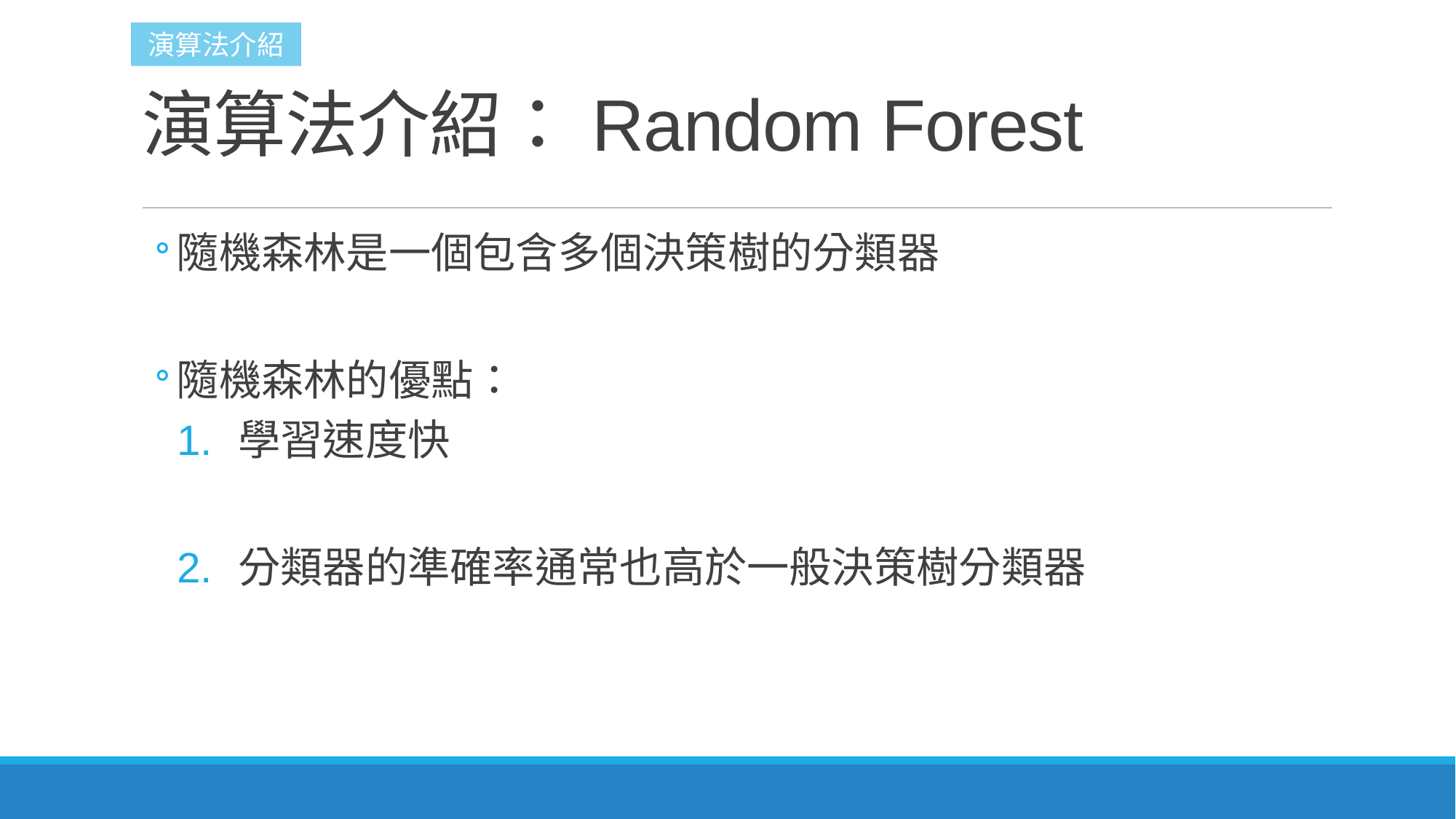

演算法介紹
# 演算法介紹：Random Forest
隨機森林是一個包含多個決策樹的分類器

隨機森林的優點：
學習速度快

分類器的準確率通常也高於一般決策樹分類器